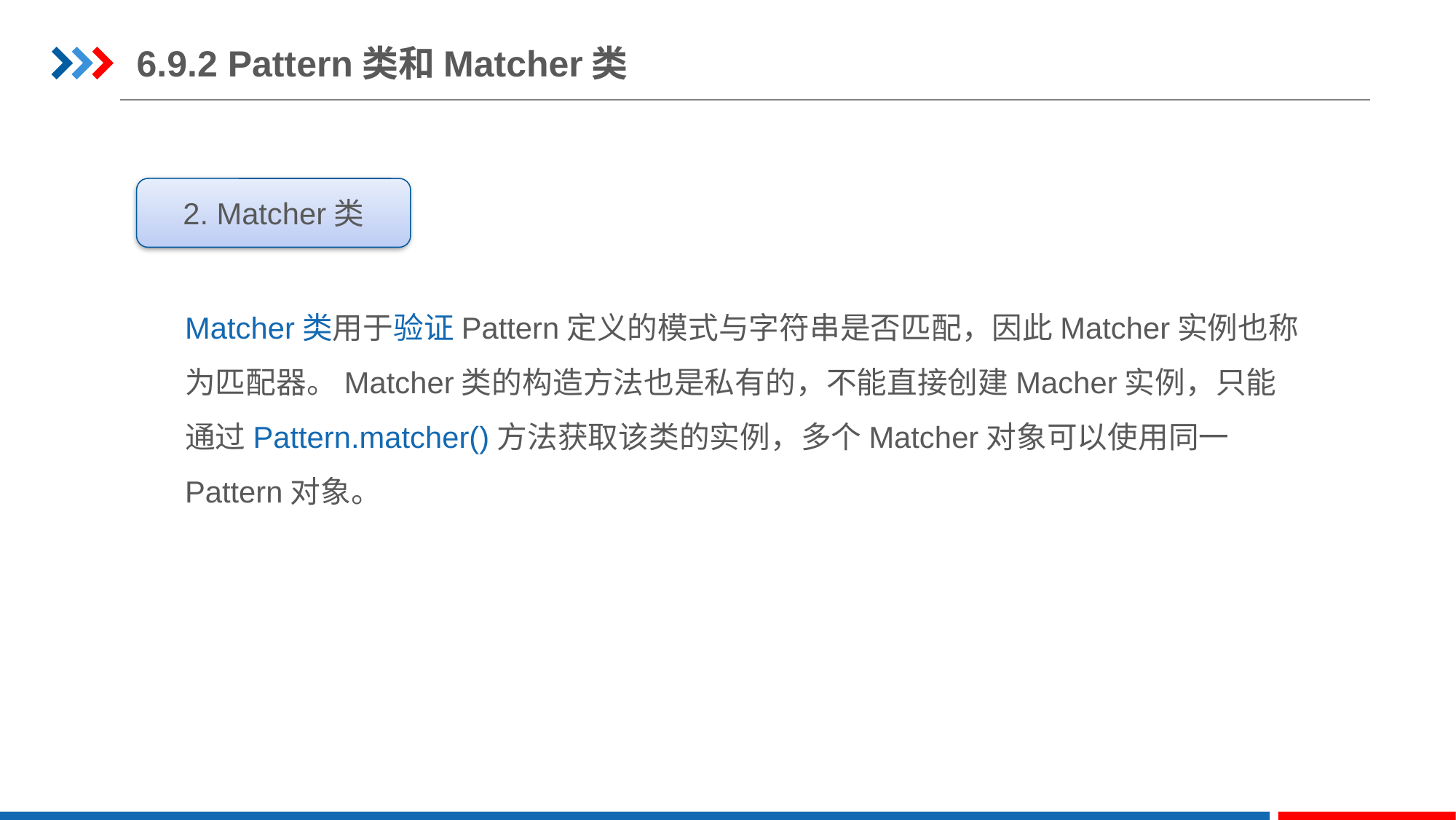

6.9.2 Pattern类和Matcher类
2. Matcher类
Matcher类用于验证Pattern定义的模式与字符串是否匹配，因此Matcher实例也称为匹配器。Matcher类的构造方法也是私有的，不能直接创建Macher实例，只能通过Pattern.matcher()方法获取该类的实例，多个Matcher对象可以使用同一Pattern对象。